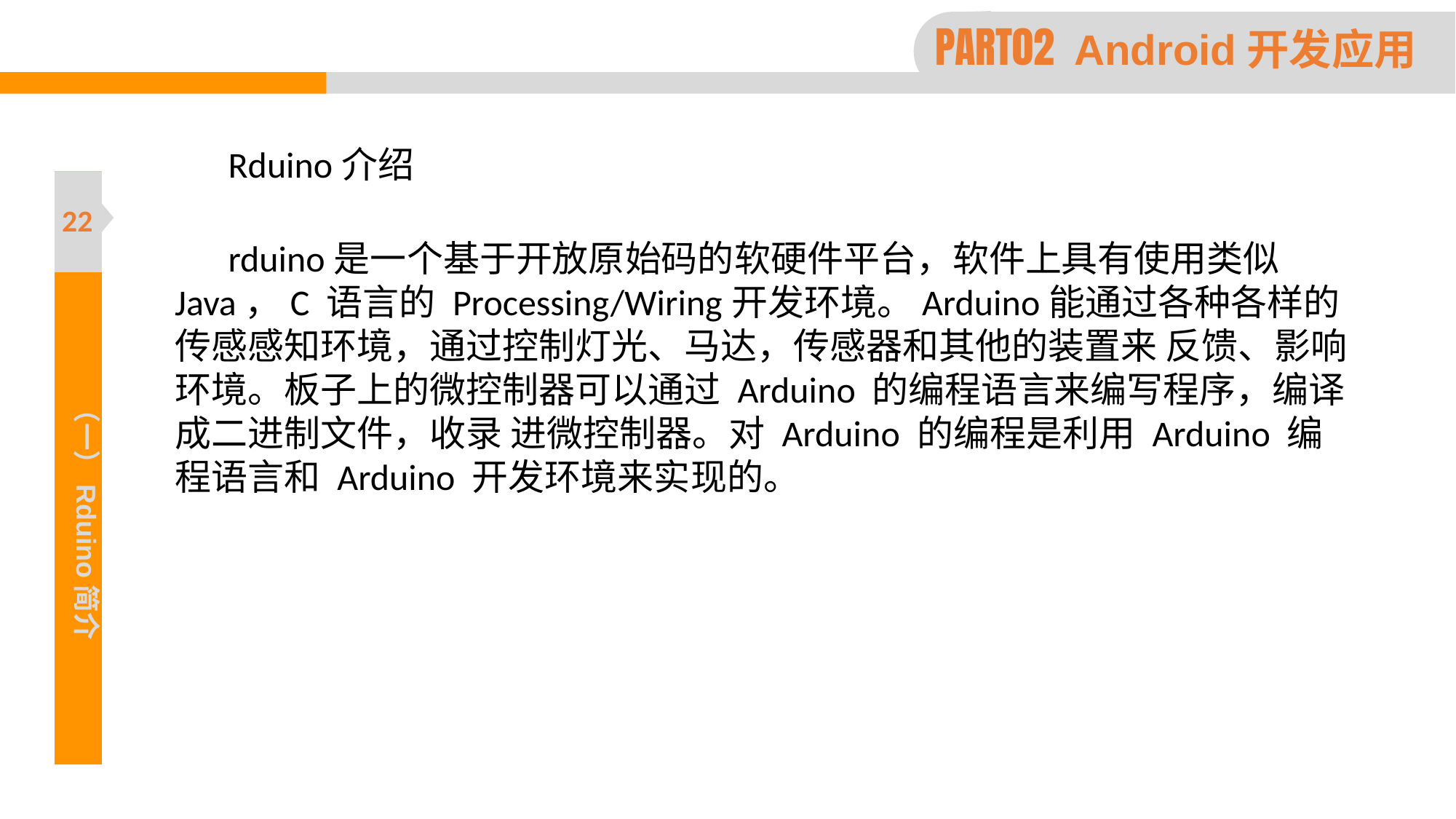

PART02  Android开发应用
Rduino介绍

rduino是一个基于开放原始码的软硬件平台，软件上具有使用类似 Java，C 语言的 Processing/Wiring开发环境。Arduino能通过各种各样的传感感知环境，通过控制灯光、马达，传感器和其他的装置来 反馈、影响环境。板子上的微控制器可以通过 Arduino 的编程语言来编写程序，编译成二进制文件，收录 进微控制器。对 Arduino 的编程是利用 Arduino 编程语言和 Arduino 开发环境来实现的。
22
（一）Rduino简介